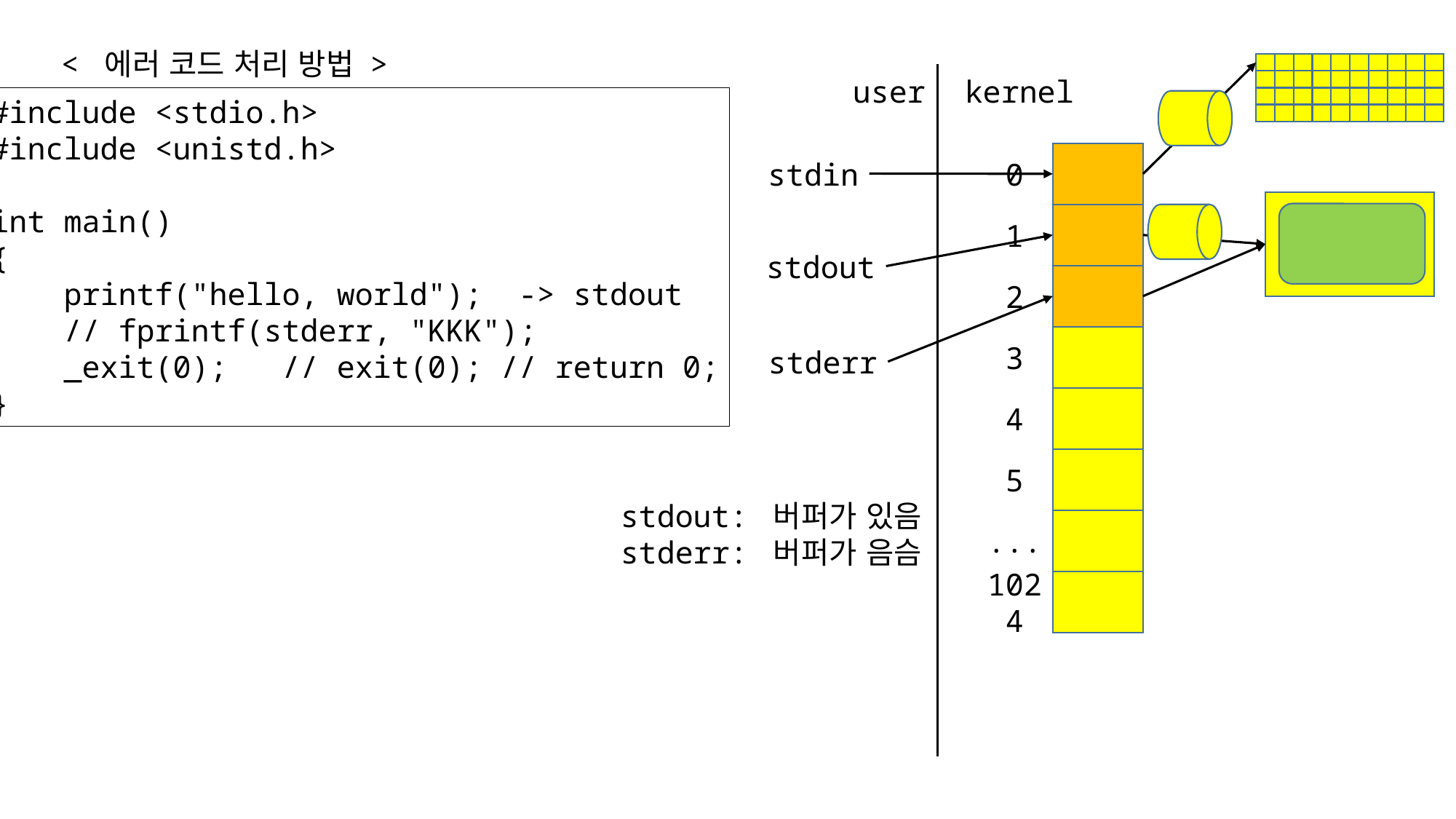

< 에러 코드 처리 방법 >

user
kernel
#include <stdio.h>
#include <unistd.h>

int main()
{
    printf("hello, world");  -> stdout
    // fprintf(stderr, "KKK");
    _exit(0);   // exit(0); // return 0;
}

0
stdin

1
stdout

2

3
stderr

4

5
stdout: 버퍼가 있음
stderr: 버퍼가 음슴

...

1024